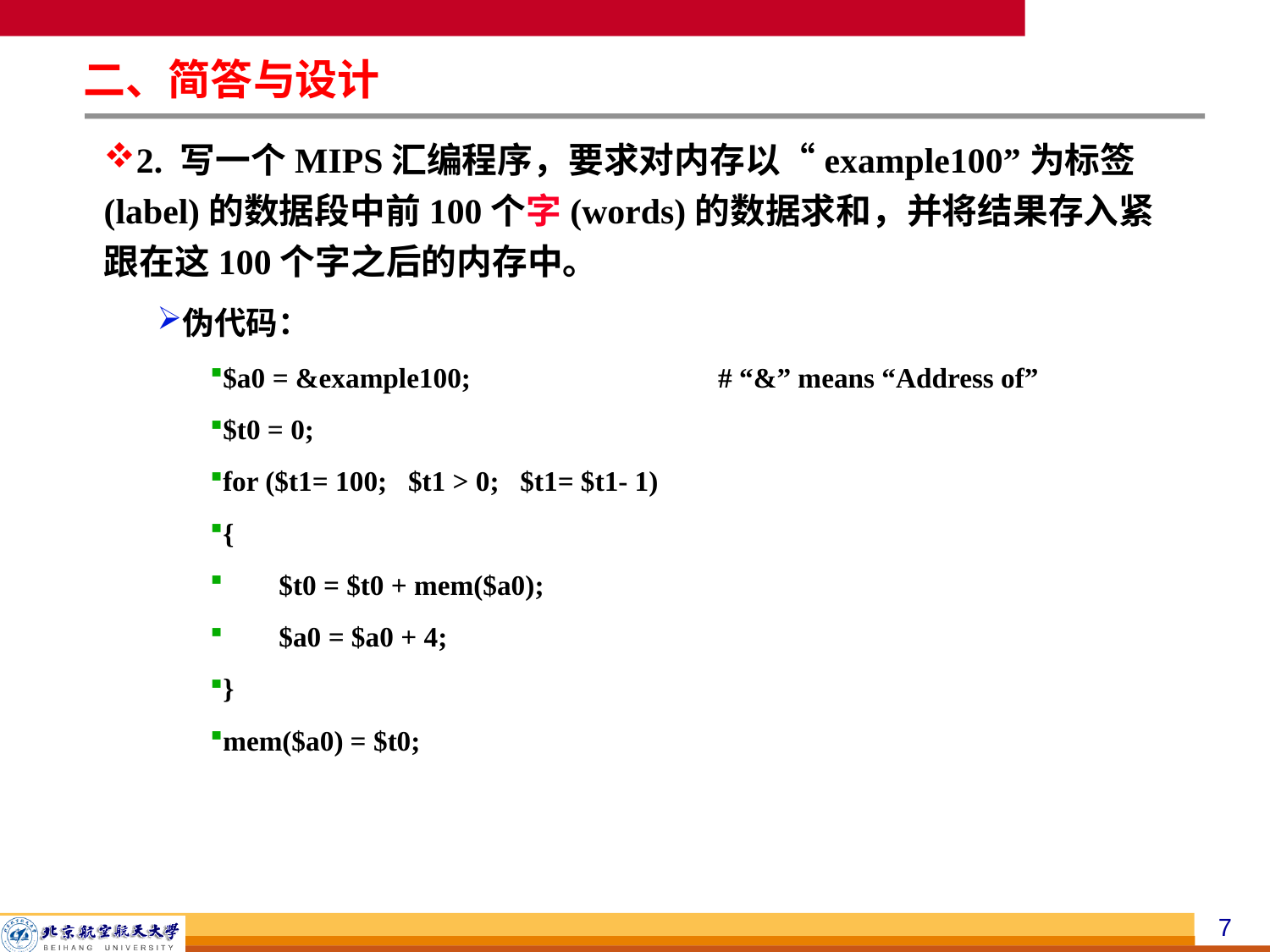

二、简答与设计
2. 写一个MIPS汇编程序，要求对内存以“example100”为标签(label)的数据段中前100个字(words)的数据求和，并将结果存入紧跟在这100个字之后的内存中。
伪代码：
$a0 = &example100;		# “&” means “Address of”
$t0 = 0;
for ($t1= 100;   $t1 > 0;   $t1= $t1- 1)
{
        $t0 = $t0 + mem($a0);
        $a0 = $a0 + 4;
}
mem($a0) = $t0;